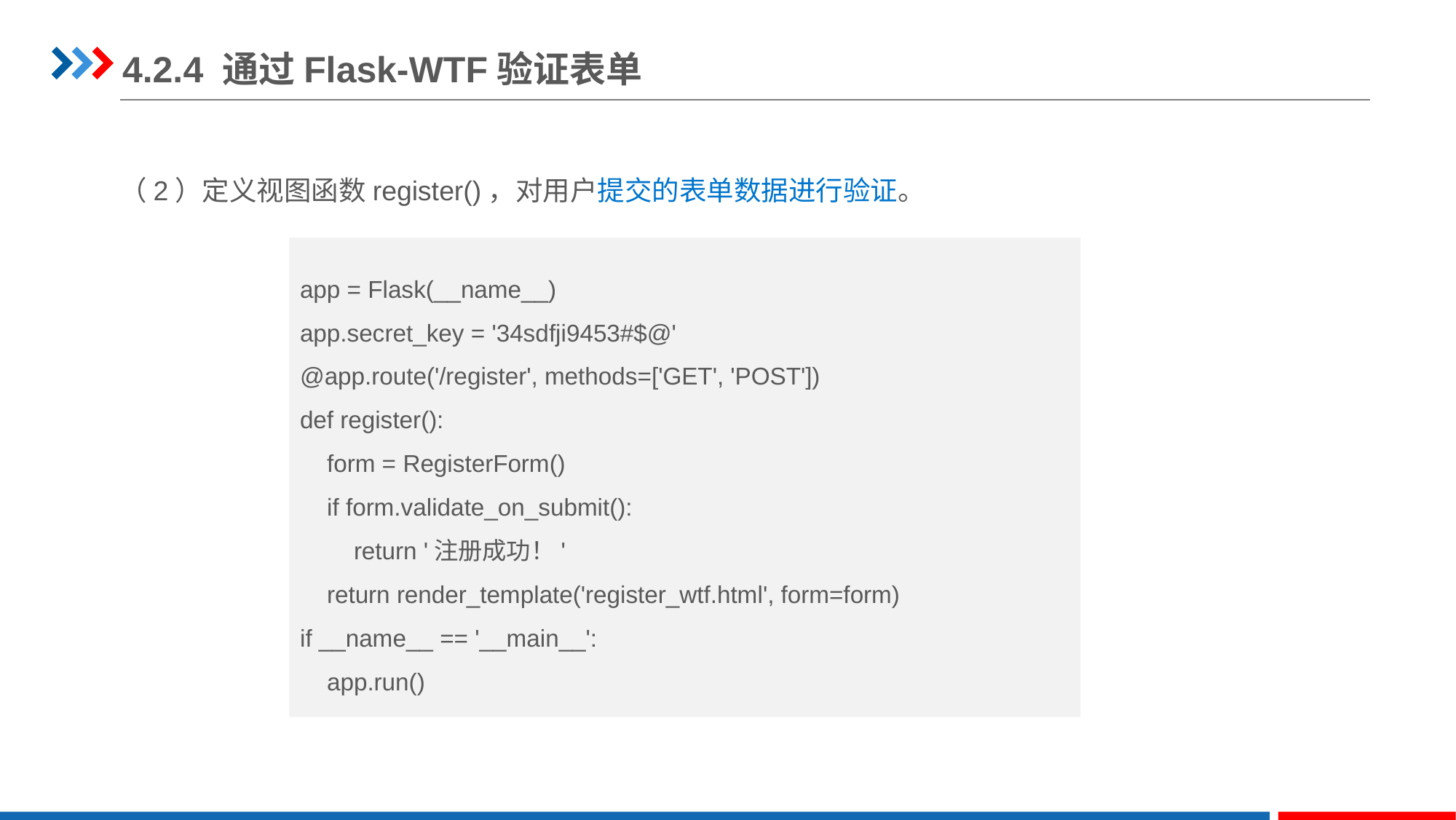

4.2.4 通过Flask-WTF验证表单
（2）定义视图函数register()，对用户提交的表单数据进行验证。
app = Flask(__name__)
app.secret_key = '34sdfji9453#$@'
@app.route('/register', methods=['GET', 'POST'])
def register():
    form = RegisterForm()
    if form.validate_on_submit():
        return '注册成功！'
    return render_template('register_wtf.html', form=form)
if __name__ == '__main__':
    app.run()